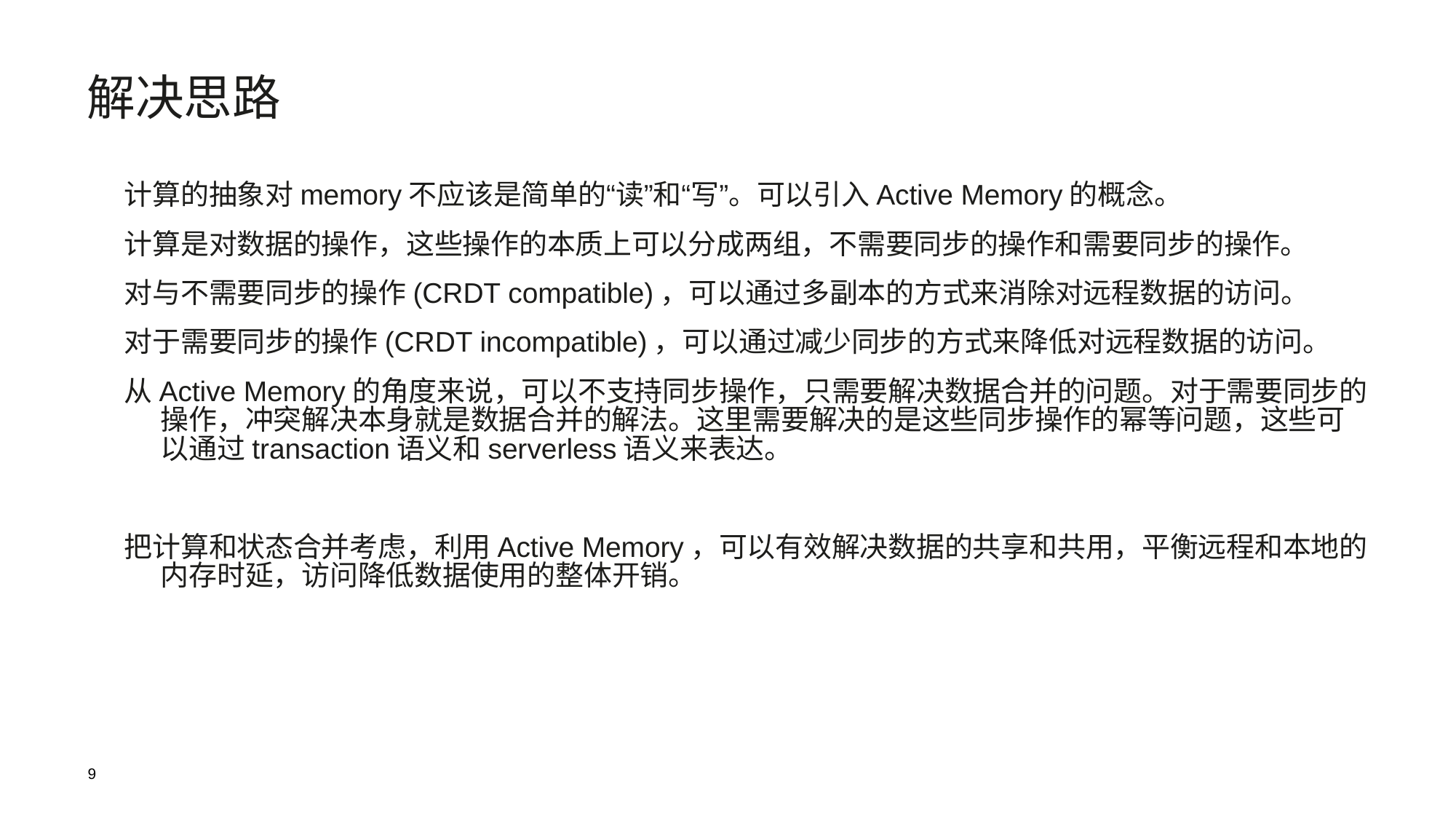

解决思路
计算的抽象对memory不应该是简单的“读”和“写”。可以引入Active Memory的概念。
计算是对数据的操作，这些操作的本质上可以分成两组，不需要同步的操作和需要同步的操作。
对与不需要同步的操作(CRDT compatible)，可以通过多副本的方式来消除对远程数据的访问。
对于需要同步的操作(CRDT incompatible)，可以通过减少同步的方式来降低对远程数据的访问。
从Active Memory的角度来说，可以不支持同步操作，只需要解决数据合并的问题。对于需要同步的操作，冲突解决本身就是数据合并的解法。这里需要解决的是这些同步操作的幂等问题，这些可以通过transaction语义和serverless语义来表达。

把计算和状态合并考虑，利用Active Memory，可以有效解决数据的共享和共用，平衡远程和本地的内存时延，访问降低数据使用的整体开销。

9